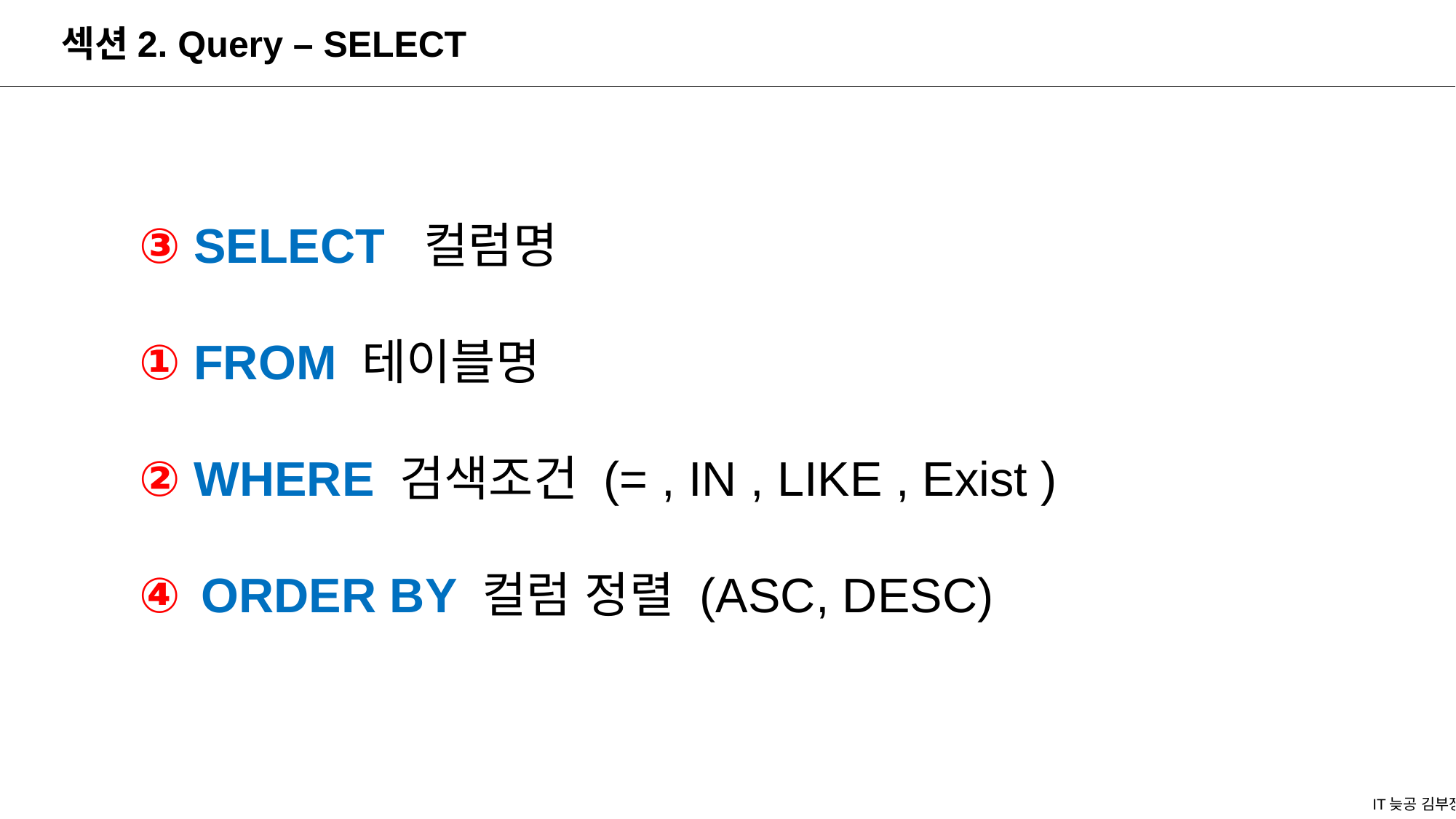

섹션2. Query – SELECT
③ SELECT  컬럼명
① FROM 테이블명
② WHERE 검색조건 (= , IN , LIKE , Exist )
④ ORDER BY 컬럼 정렬 (ASC, DESC)
IT늦공 김부장